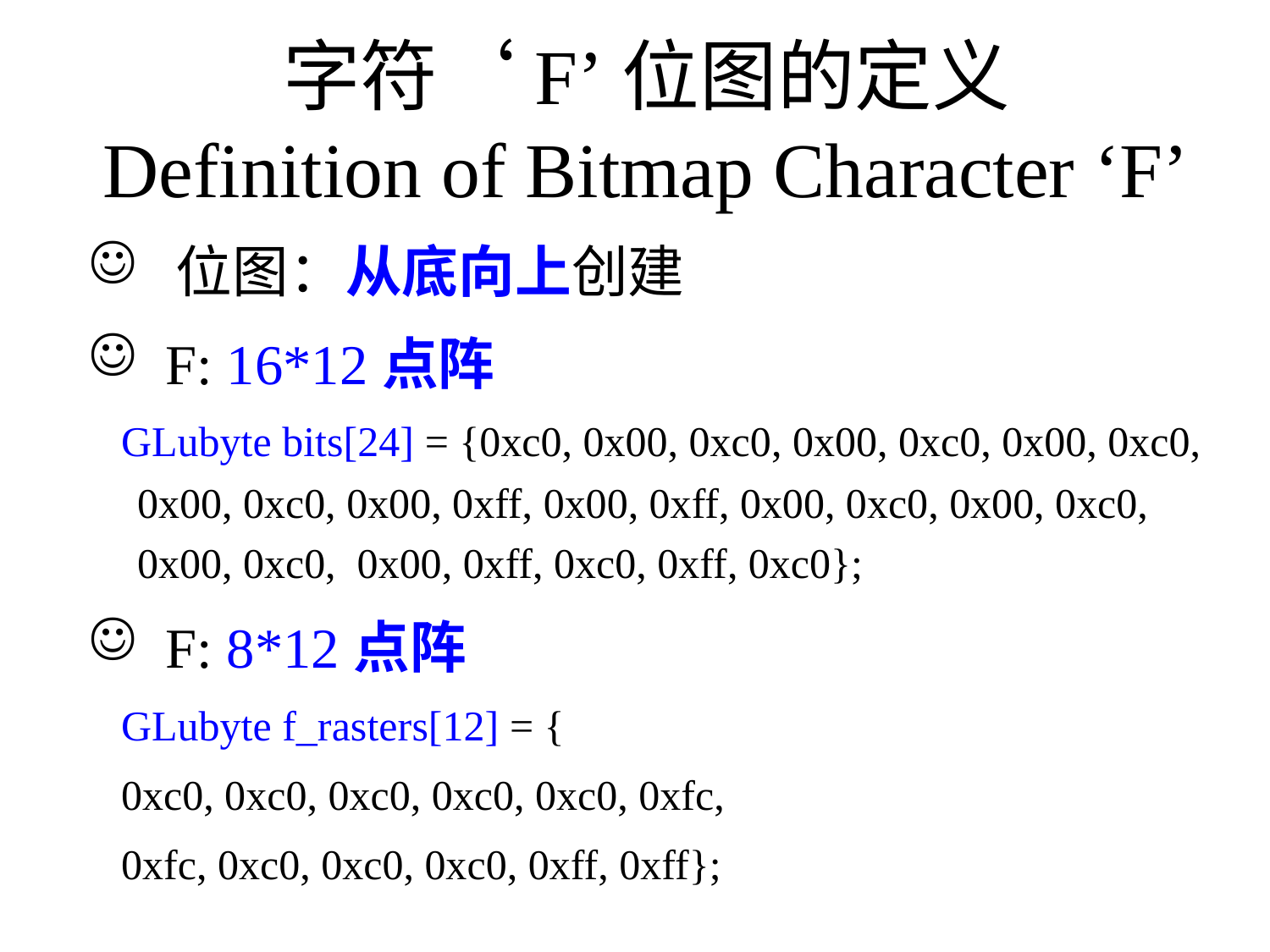

# 字符‘F’位图的定义 Definition of Bitmap Character ‘F’
  位图：从底向上创建
  F: 16*12点阵
   GLubyte bits[24] = {0xc0, 0x00, 0xc0, 0x00, 0xc0, 0x00, 0xc0, 0x00, 0xc0, 0x00, 0xff, 0x00, 0xff, 0x00, 0xc0, 0x00, 0xc0, 0x00, 0xc0,  0x00, 0xff, 0xc0, 0xff, 0xc0};
  F: 8*12点阵
   GLubyte f_rasters[12] = {
   0xc0, 0xc0, 0xc0, 0xc0, 0xc0, 0xfc,
   0xfc, 0xc0, 0xc0, 0xc0, 0xff, 0xff};